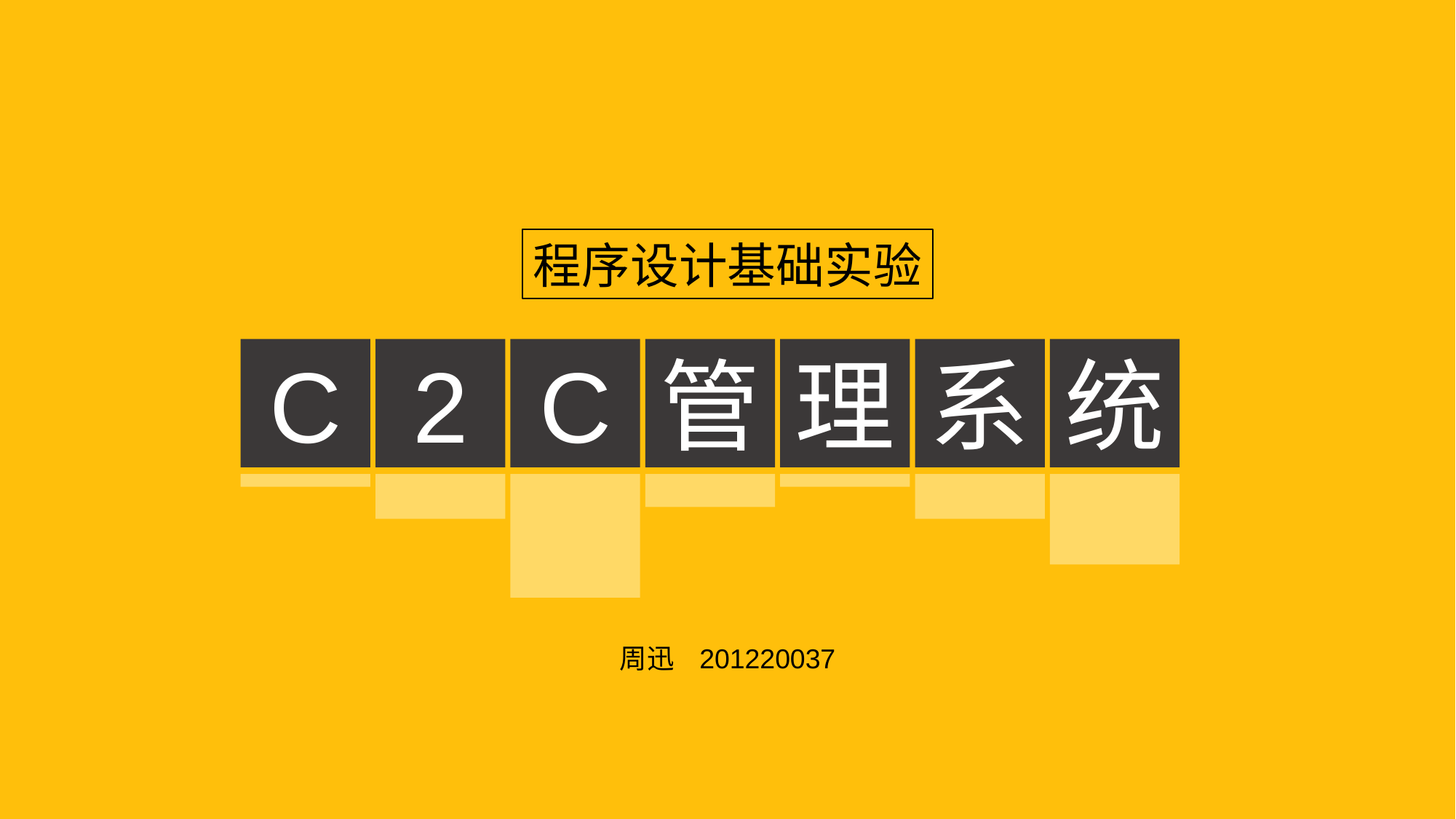

程序设计基础实验
统
C
2
C
管
理
系

周迅   201220037